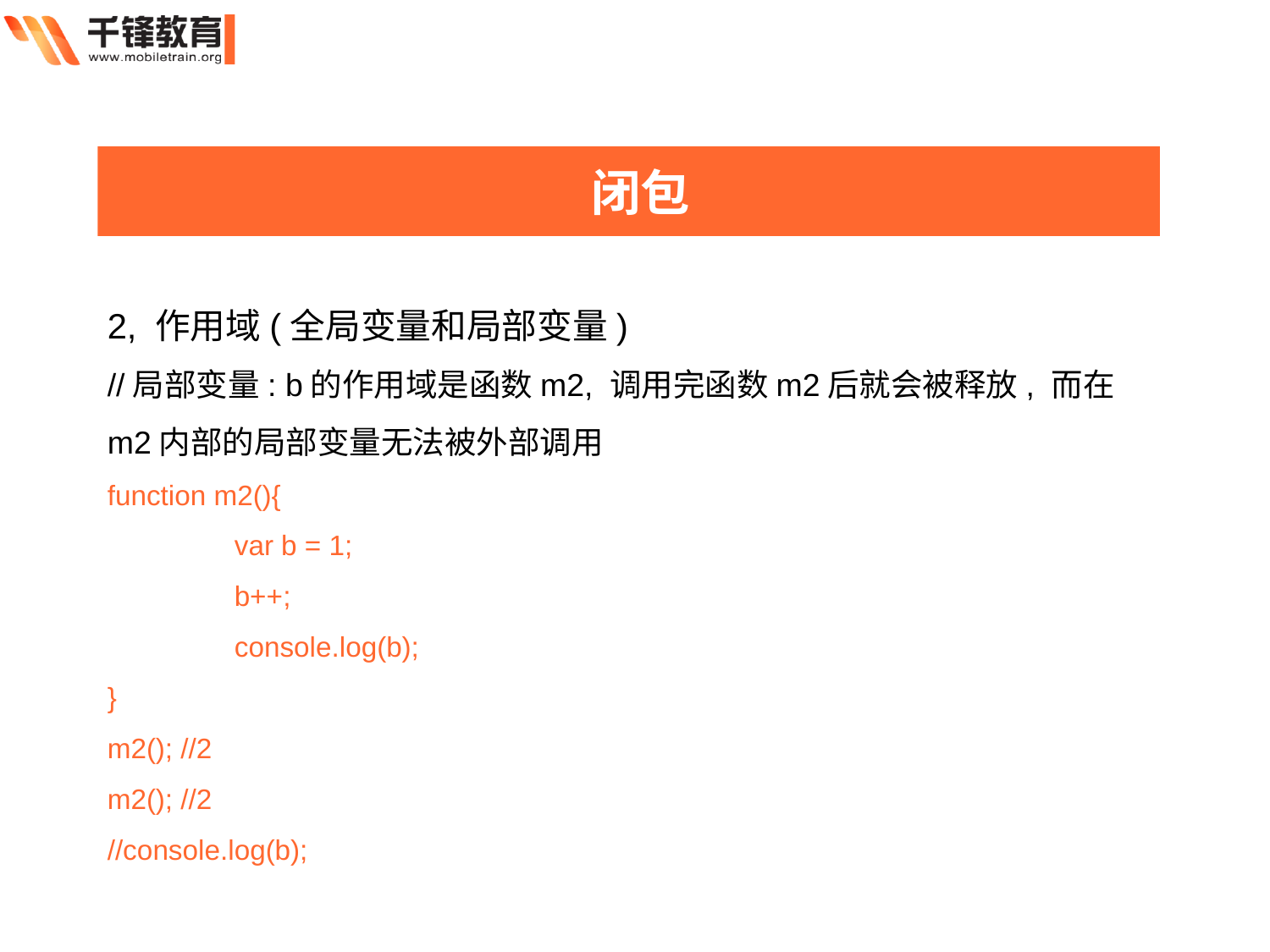

闭包
2, 作用域(全局变量和局部变量)
//局部变量: b的作用域是函数m2, 调用完函数m2后就会被释放, 而在m2内部的局部变量无法被外部调用
function m2(){
	var b = 1;
	b++;
	console.log(b);
}
m2(); //2
m2(); //2
//console.log(b);